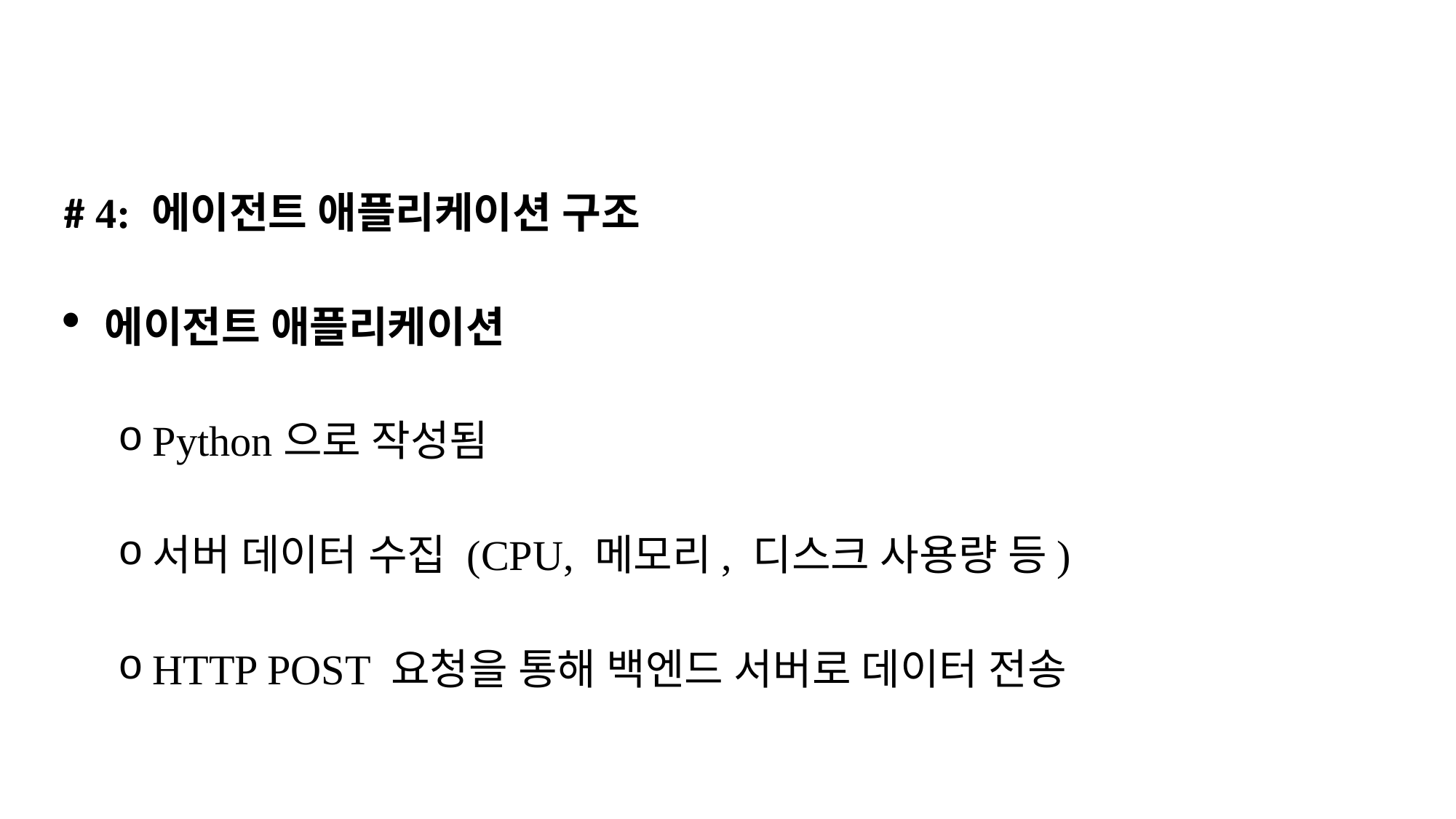

# 4: 에이전트 애플리케이션 구조
에이전트 애플리케이션
Python으로 작성됨
서버 데이터 수집 (CPU, 메모리, 디스크 사용량 등)
HTTP POST 요청을 통해 백엔드 서버로 데이터 전송